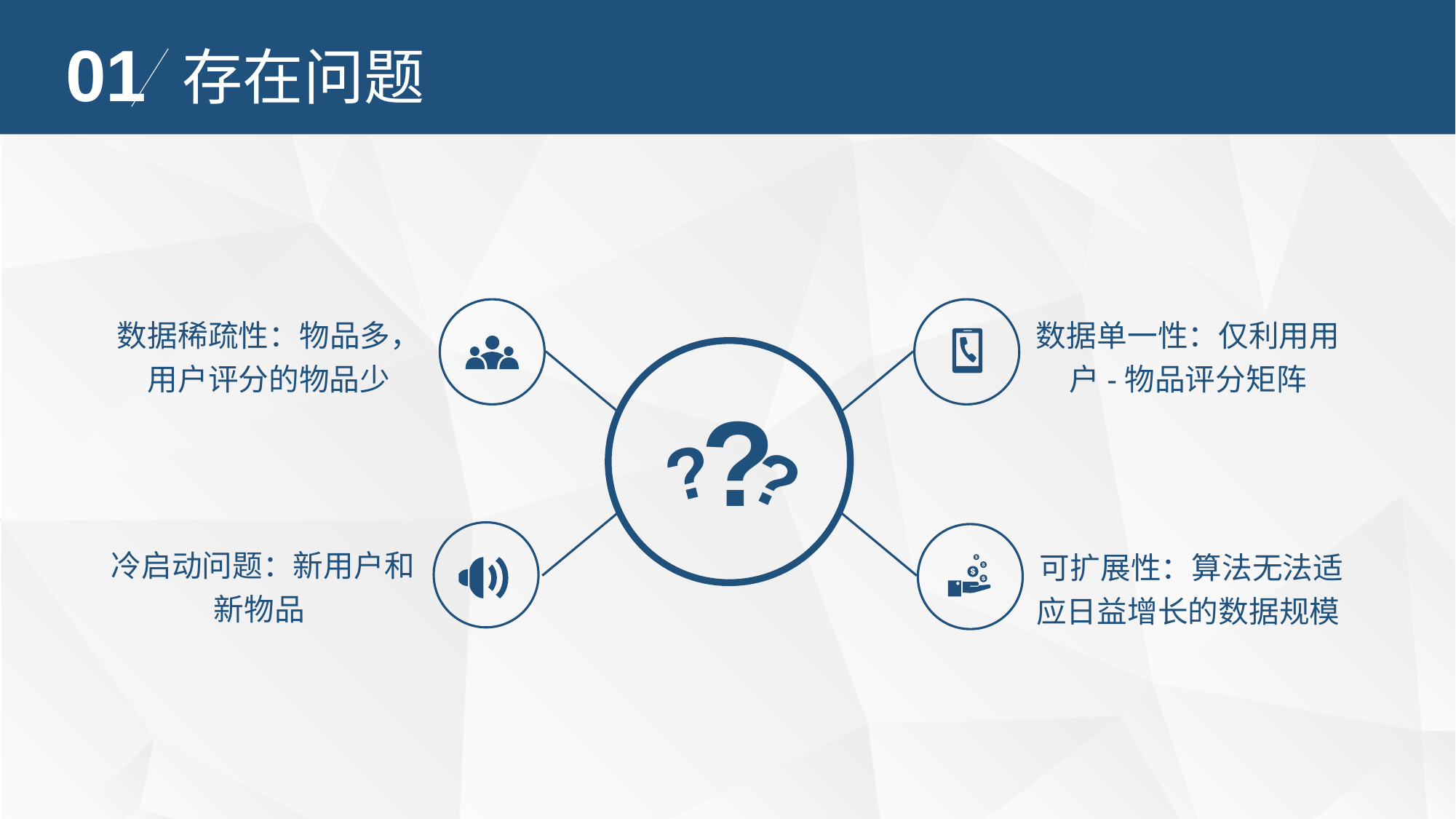

01
存在问题

数据稀疏性：物品多，
用户评分的物品少

数据单一性：仅利用用户-物品评分矩阵

?
?
?

冷启动问题：新用户和新物品

可扩展性：算法无法适应日益增长的数据规模